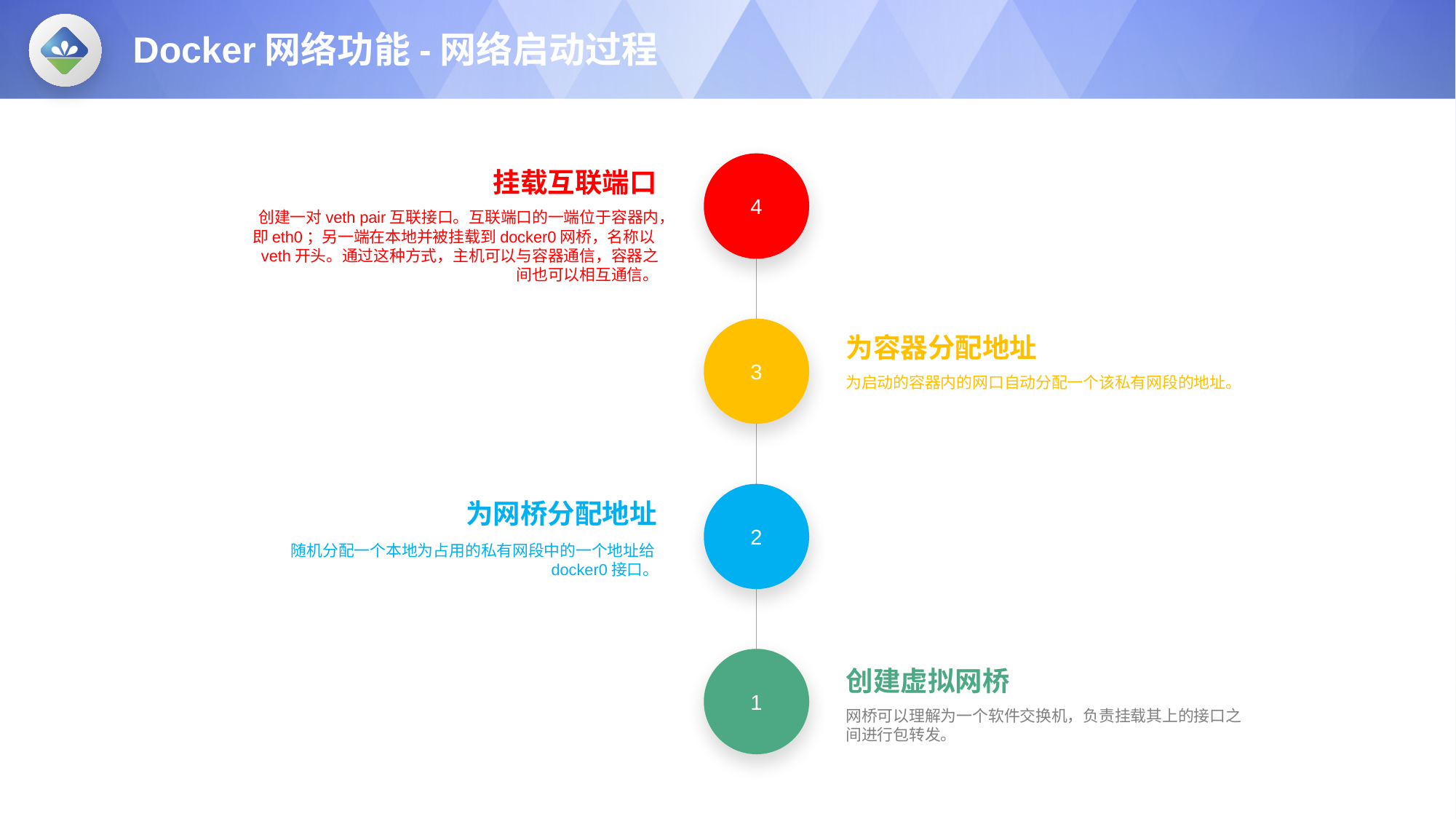

Docker网络功能-网络启动过程
4
挂载互联端口
创建一对veth pair互联接口。互联端口的一端位于容器内，即eth0；另一端在本地并被挂载到docker0网桥，名称以veth开头。通过这种方式，主机可以与容器通信，容器之间也可以相互通信。
3
为容器分配地址
为启动的容器内的网口自动分配一个该私有网段的地址。
2
为网桥分配地址
随机分配一个本地为占用的私有网段中的一个地址给docker0接口。
1
创建虚拟网桥
网桥可以理解为一个软件交换机，负责挂载其上的接口之间进行包转发。